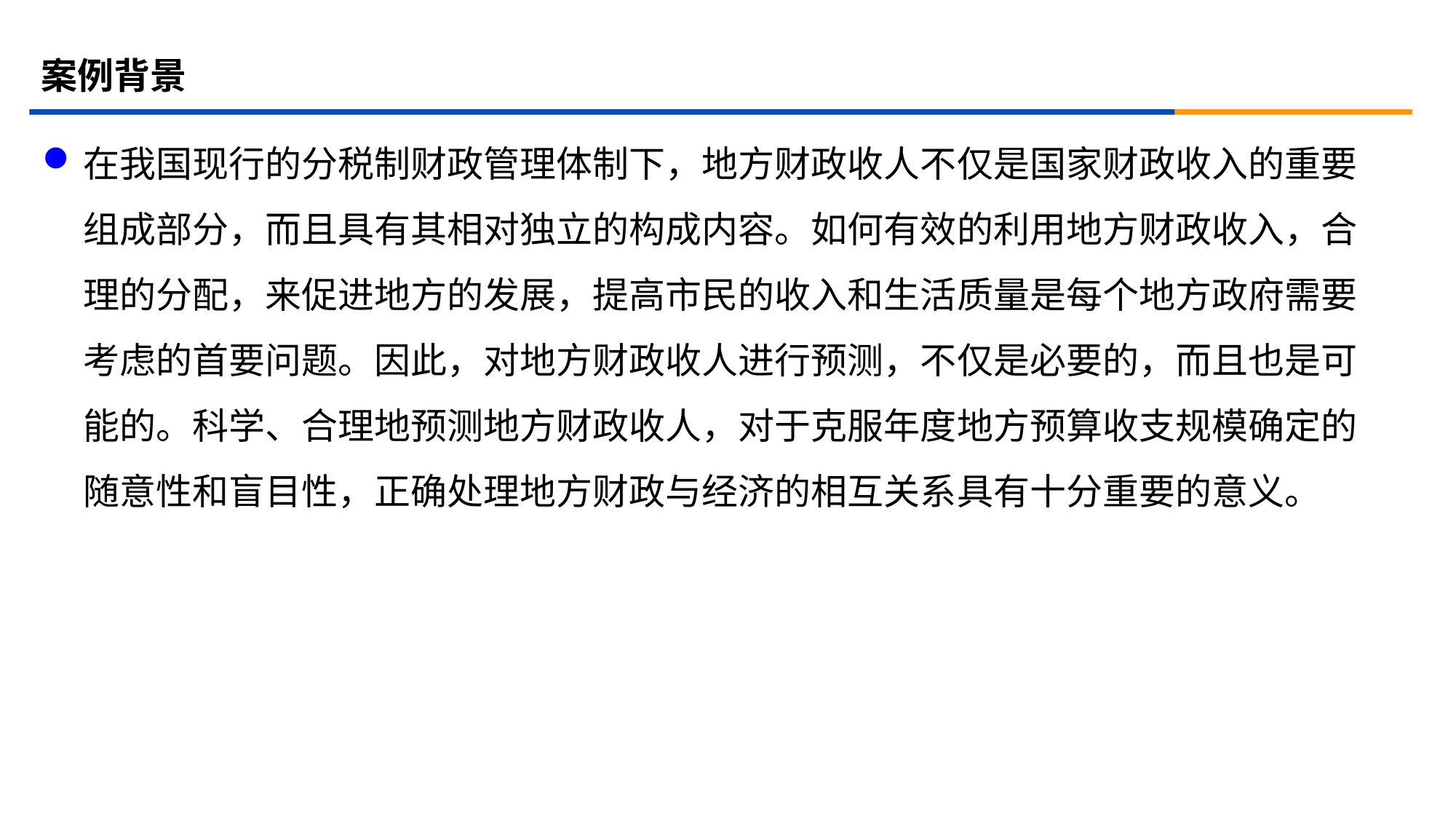

# 案例背景
在我国现行的分税制财政管理体制下，地方财政收人不仅是国家财政收入的重要组成部分，而且具有其相对独立的构成内容。如何有效的利用地方财政收入，合理的分配，来促进地方的发展，提高市民的收入和生活质量是每个地方政府需要考虑的首要问题。因此，对地方财政收人进行预测，不仅是必要的，而且也是可能的。科学、合理地预测地方财政收人，对于克服年度地方预算收支规模确定的随意性和盲目性，正确处理地方财政与经济的相互关系具有十分重要的意义。